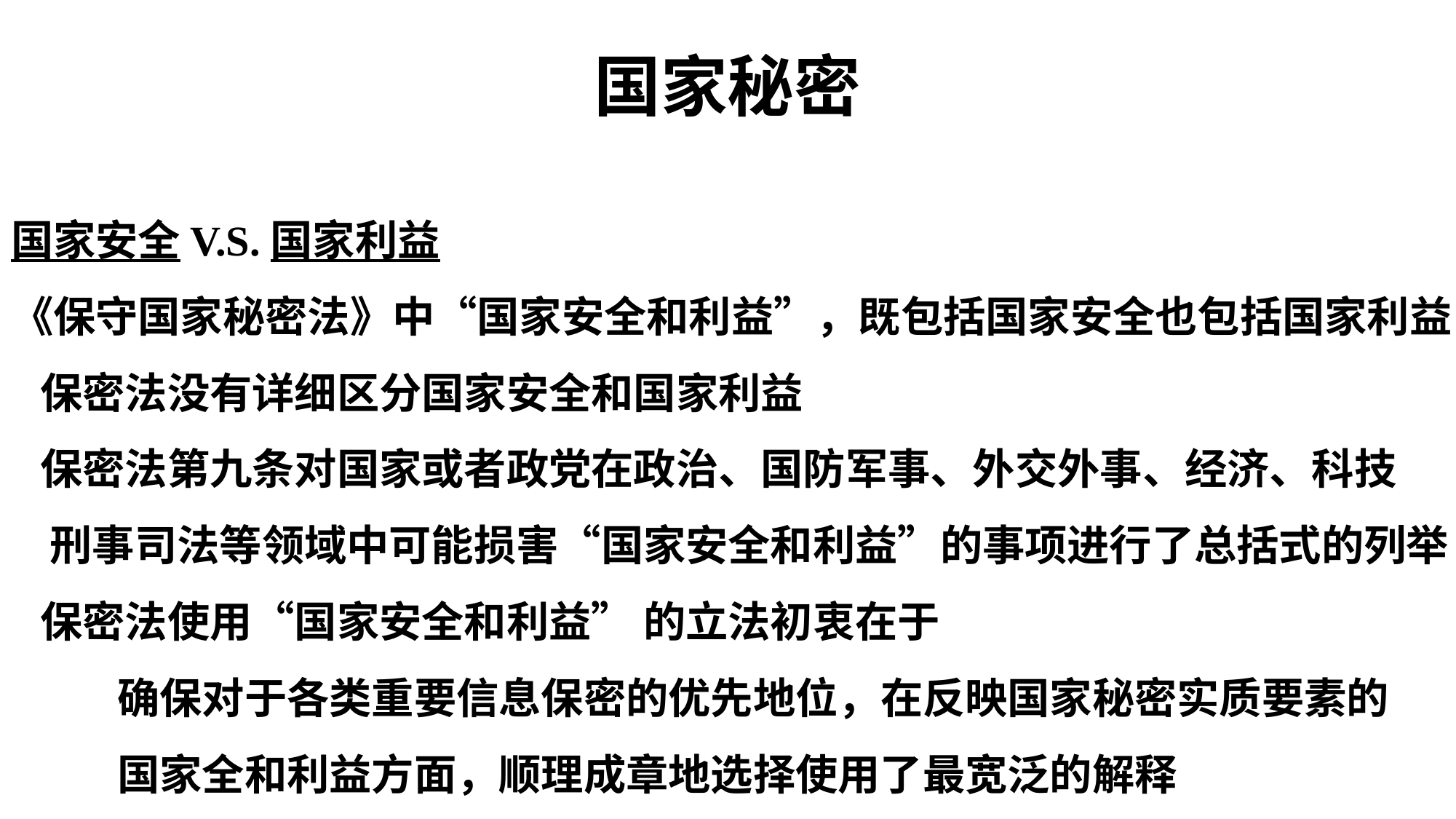

# 国家秘密
国家安全V.S.国家利益
《保守国家秘密法》中“国家安全和利益”，既包括国家安全也包括国家利益
  保密法没有详细区分国家安全和国家利益
  保密法第九条对国家或者政党在政治、国防军事、外交外事、经济、科技
   刑事司法等领域中可能损害“国家安全和利益”的事项进行了总括式的列举
  保密法使用“国家安全和利益” 的立法初衷在于
          确保对于各类重要信息保密的优先地位，在反映国家秘密实质要素的
          国家全和利益方面，顺理成章地选择使用了最宽泛的解释